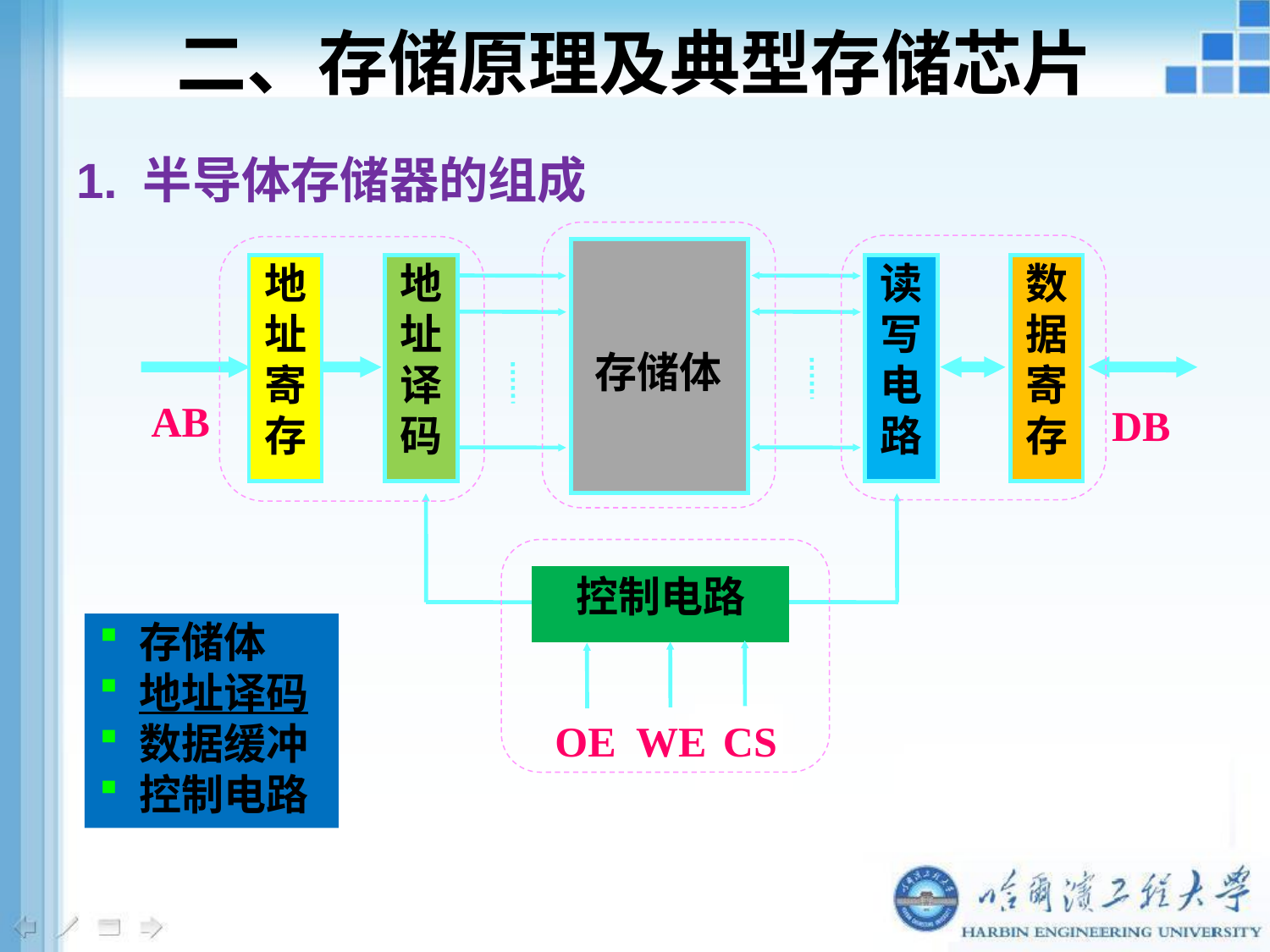

二、存储原理及典型存储芯片
1. 半导体存储器的组成

地
址
寄
存
地
址
译
码
读
写
电
路
数
据
寄
存

存储体

AB
DB

控制电路

存储体
地址译码
数据缓冲
控制电路

OE

WE

CS